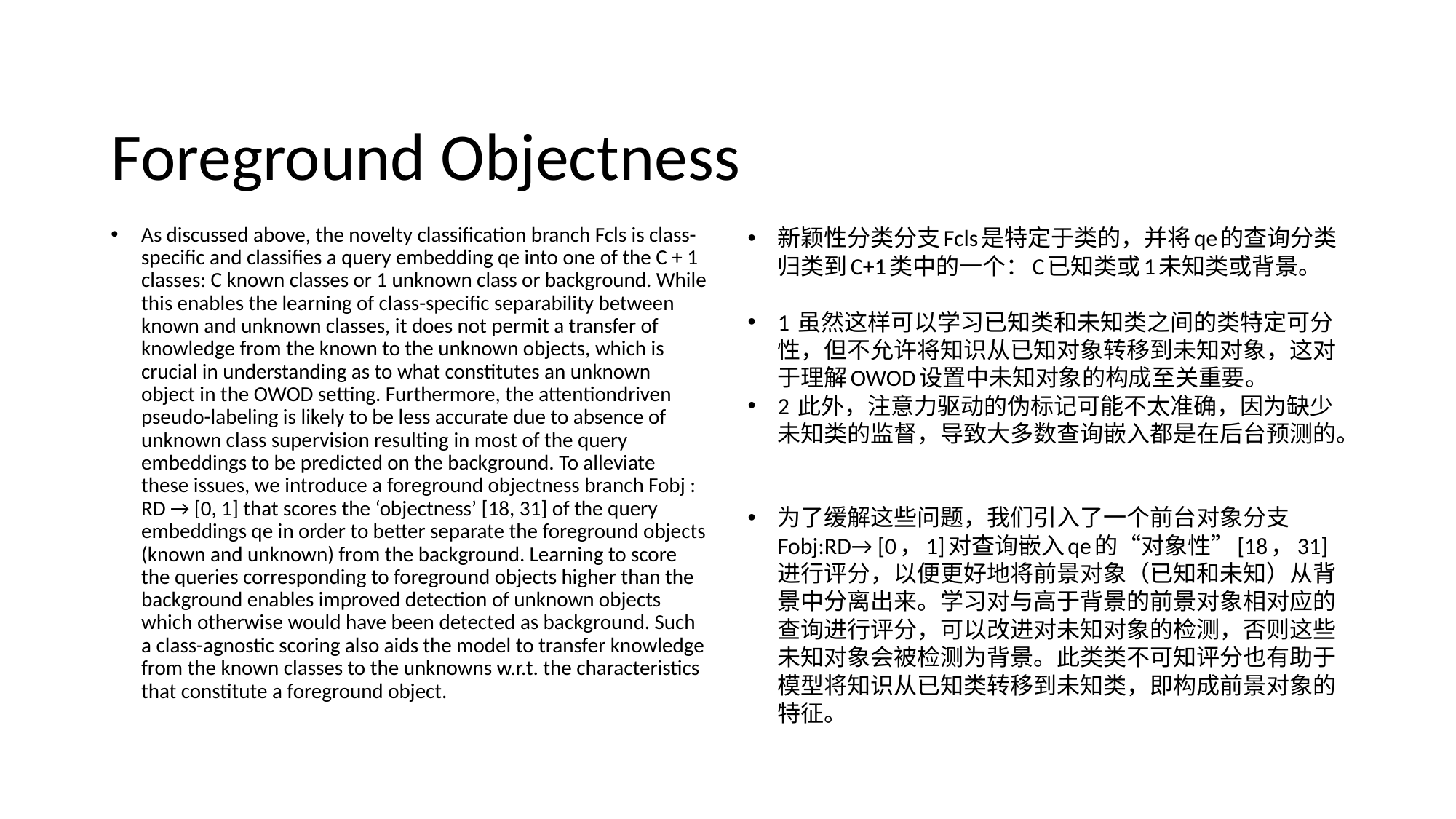

# Foreground Objectness
As discussed above, the novelty classification branch Fcls is class-specific and classifies a query embedding qe into one of the C + 1 classes: C known classes or 1 unknown class or background. While this enables the learning of class-specific separability between known and unknown classes, it does not permit a transfer of knowledge from the known to the unknown objects, which is crucial in understanding as to what constitutes an unknown object in the OWOD setting. Furthermore, the attentiondriven pseudo-labeling is likely to be less accurate due to absence of unknown class supervision resulting in most of the query embeddings to be predicted on the background. To alleviate these issues, we introduce a foreground objectness branch Fobj : RD → [0, 1] that scores the ‘objectness’ [18, 31] of the query embeddings qe in order to better separate the foreground objects (known and unknown) from the background. Learning to score the queries corresponding to foreground objects higher than the background enables improved detection of unknown objects which otherwise would have been detected as background. Such a class-agnostic scoring also aids the model to transfer knowledge from the known classes to the unknowns w.r.t. the characteristics that constitute a foreground object.
新颖性分类分支Fcls是特定于类的，并将qe的查询分类归类到C+1类中的一个：C已知类或1未知类或背景。

1 虽然这样可以学习已知类和未知类之间的类特定可分性，但不允许将知识从已知对象转移到未知对象，这对于理解OWOD设置中未知对象的构成至关重要。
2 此外，注意力驱动的伪标记可能不太准确，因为缺少未知类的监督，导致大多数查询嵌入都是在后台预测的。

为了缓解这些问题，我们引入了一个前台对象分支Fobj:RD→ [0，1]对查询嵌入qe的“对象性”[18，31]进行评分，以便更好地将前景对象（已知和未知）从背景中分离出来。学习对与高于背景的前景对象相对应的查询进行评分，可以改进对未知对象的检测，否则这些未知对象会被检测为背景。此类类不可知评分也有助于模型将知识从已知类转移到未知类，即构成前景对象的特征。